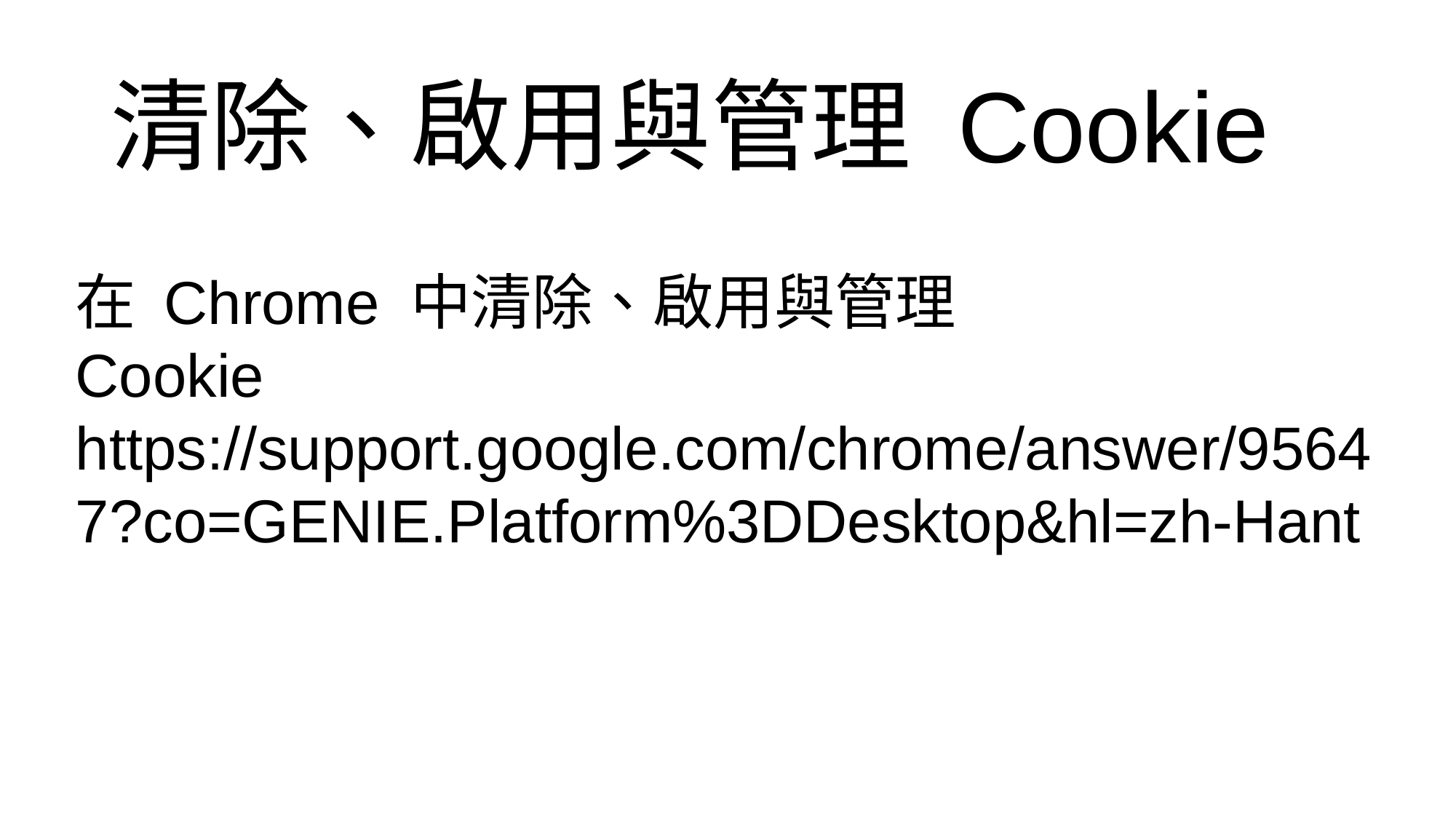

# 清除、啟用與管理 Cookie
在 Chrome 中清除、啟用與管理
Cookie https://support.google.com/chrome/answer/95647?co=GENIE.Platform%3DDesktop&hl=zh-Hant